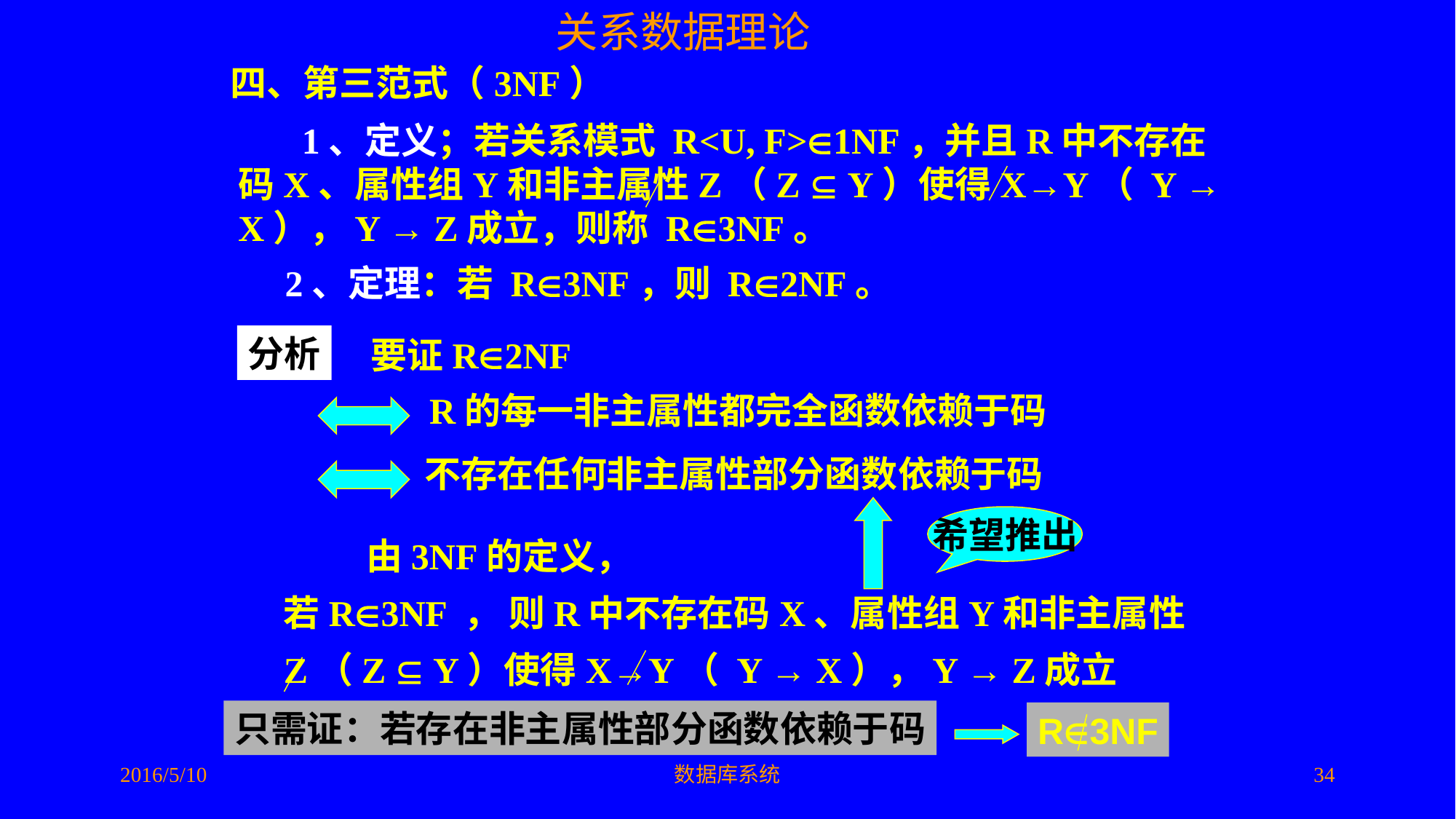

四、第三范式（3NF）
       1、定义；若关系模式 R<U, F>∈1NF，并且R中不存在码X、属性组Y和非主属性Z（Z ⊆ Y）使得X→Y（ Y → X），Y → Z成立，则称 R∈3NF。

2、定理：若 R∈3NF，则 R∈2NF。
分析
要证R∈2NF
R的每一非主属性都完全函数依赖于码

不存在任何非主属性部分函数依赖于码

希望推出
         由3NF的定义，
若R∈3NF ， 则R中不存在码X、属性组Y和非主属性Z（Z ⊆ Y）使得X→Y（ Y → X），Y → Z成立

只需证：若存在非主属性部分函数依赖于码
R∈3NF

2016/5/10
数据库系统
34